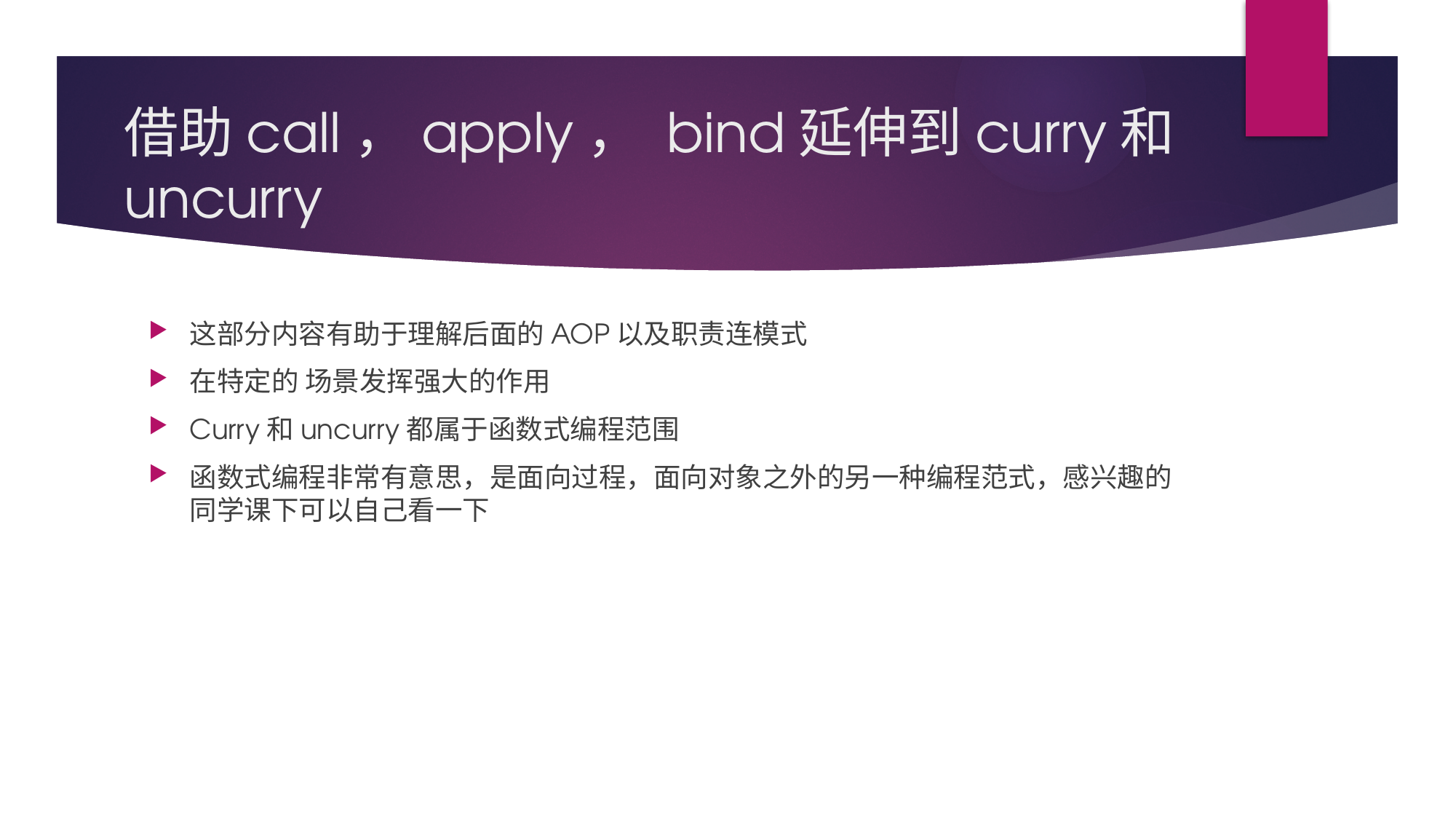

# 借助call，apply， bind延伸到curry和uncurry
这部分内容有助于理解后面的AOP以及职责连模式
在特定的 场景发挥强大的作用
Curry和uncurry都属于函数式编程范围
函数式编程非常有意思，是面向过程，面向对象之外的另一种编程范式，感兴趣的同学课下可以自己看一下